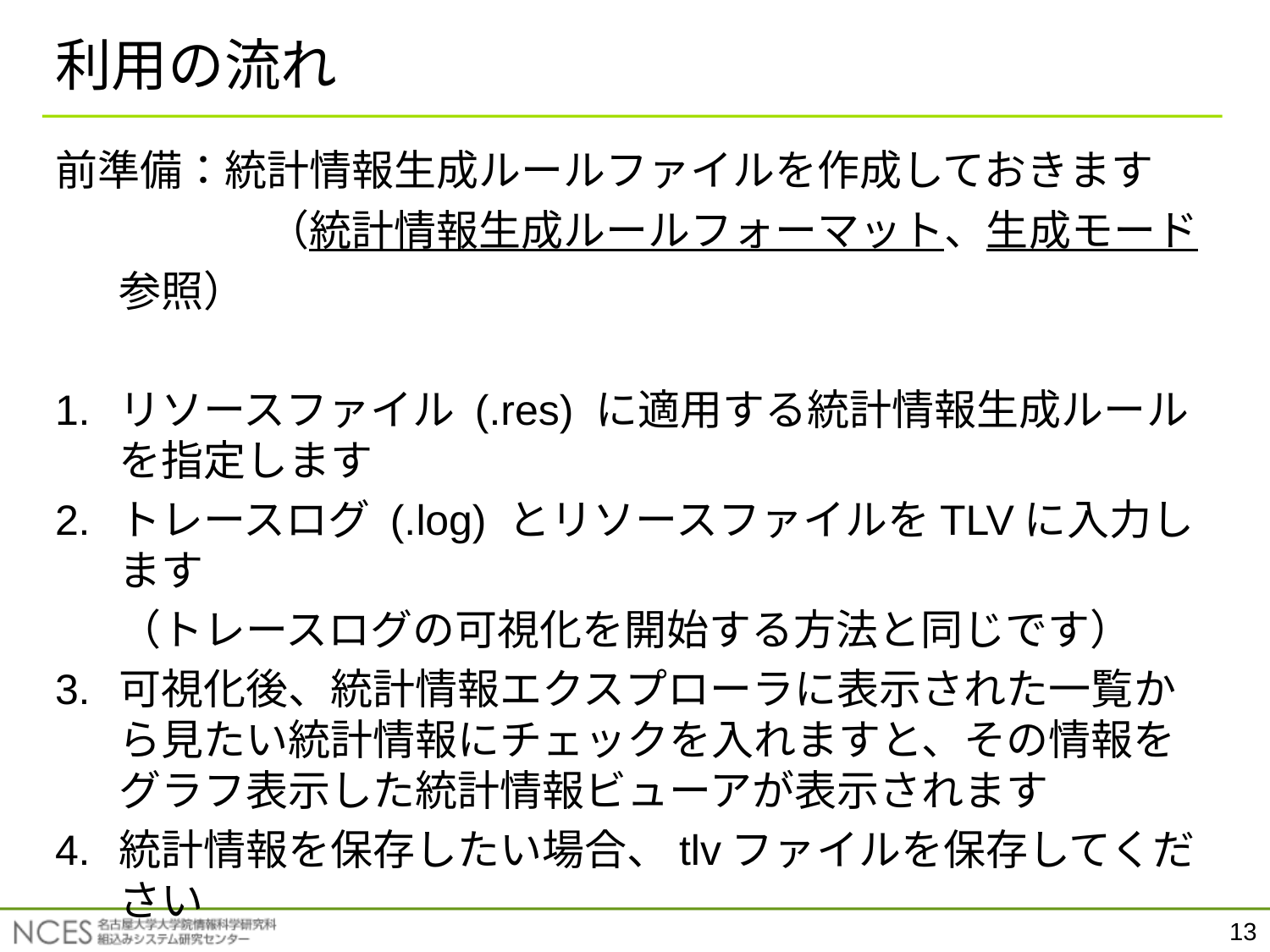

# 利用の流れ
前準備：統計情報生成ルールファイルを作成しておきます
　　　　　（統計情報生成ルールフォーマット、生成モード参照）

リソースファイル (.res) に適用する統計情報生成ルールを指定します
トレースログ (.log) とリソースファイルをTLVに入力します
	（トレースログの可視化を開始する方法と同じです）
可視化後、統計情報エクスプローラに表示された一覧から見たい統計情報にチェックを入れますと、その情報をグラフ表示した統計情報ビューアが表示されます
統計情報を保存したい場合、tlvファイルを保存してください
13